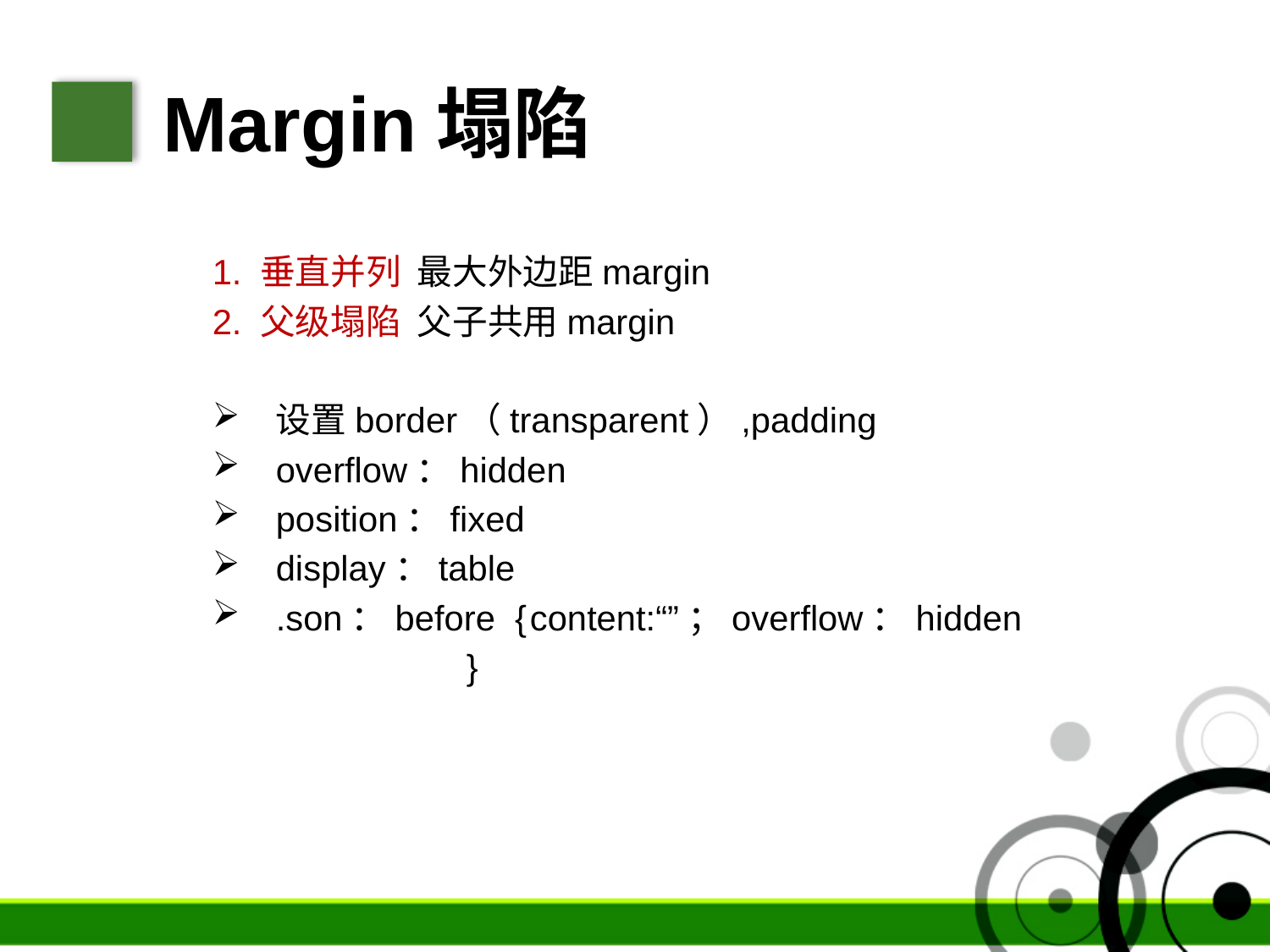

Margin塌陷

1. 垂直并列  最大外边距margin
2. 父级塌陷  父子共用margin

设置border（transparent）,padding
overflow：hidden
position：fixed
display：table
.son：before  {	content:“”；overflow：hidden
		}